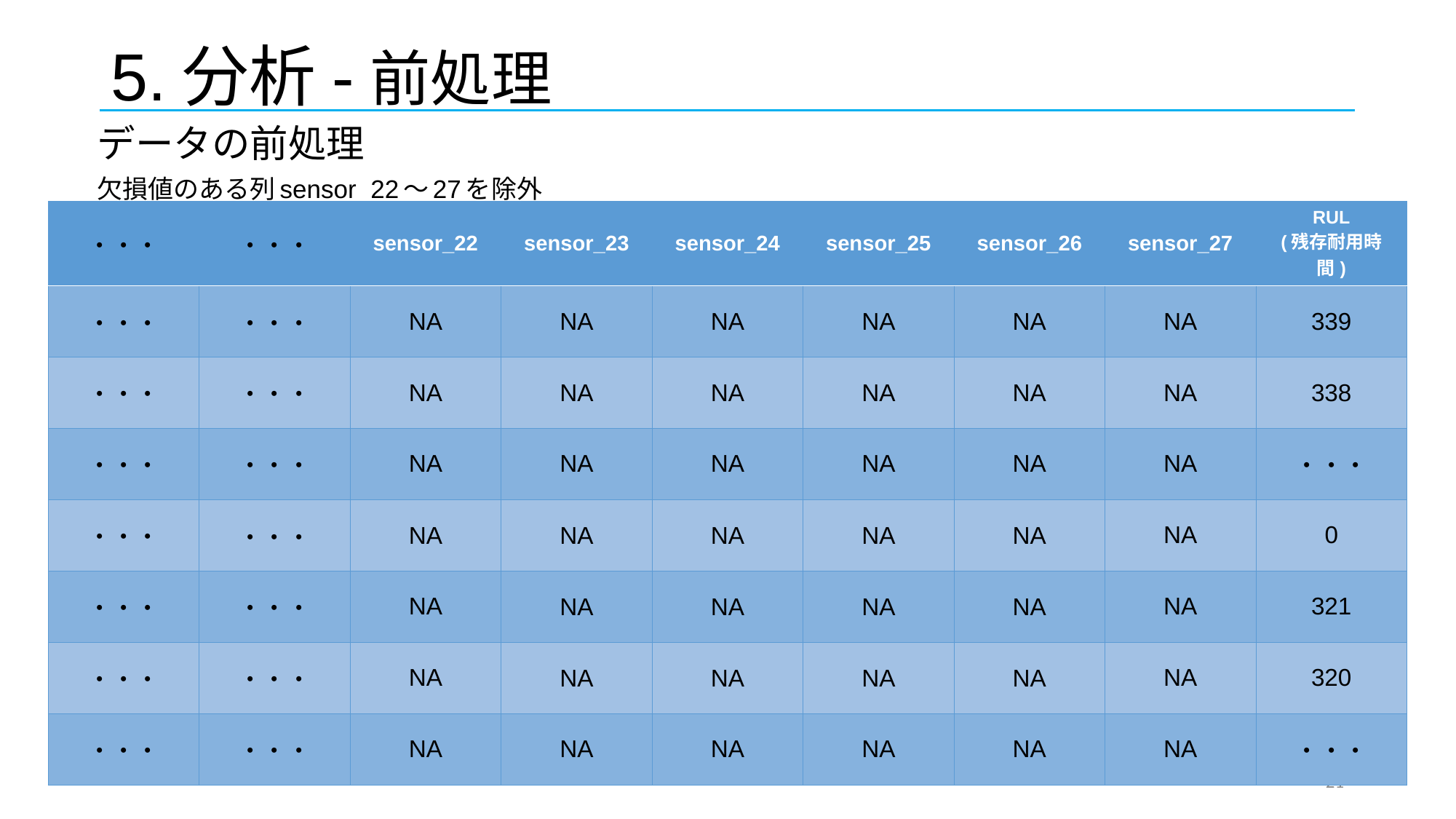

# 5.分析-前処理
データの前処理
欠損値のある列sensor_22～27を除外
| ・・・ | ・・・ | sensor\_22 | sensor\_23 | sensor\_24 | sensor\_25 | sensor\_26 | sensor\_27 | RUL (残存耐用時間) |
| --- | --- | --- | --- | --- | --- | --- | --- | --- |
| ・・・ | ・・・ | NA | NA | NA | NA | NA | NA | 339 |
| ・・・ | ・・・ | NA | NA | NA | NA | NA | NA | 338 |
| ・・・ | ・・・ | NA | NA | NA | NA | NA | NA | ・・・ |
| ・・・ | ・・・ | NA | NA | NA | NA | NA | NA | 0 |
| ・・・ | ・・・ | NA | NA | NA | NA | NA | NA | 321 |
| ・・・ | ・・・ | NA | NA | NA | NA | NA | NA | 320 |
| ・・・ | ・・・ | NA | NA | NA | NA | NA | NA | ・・・ |
21